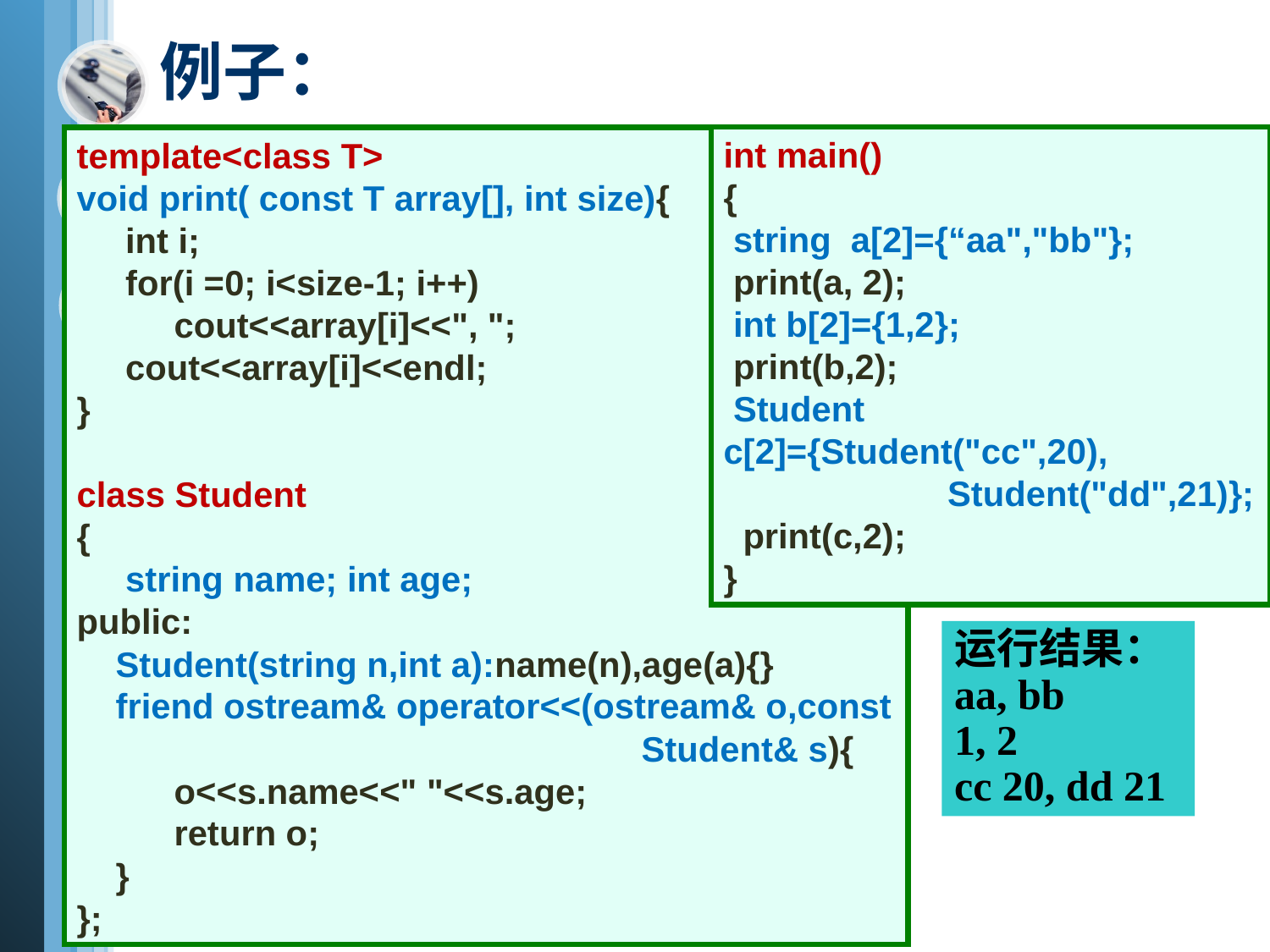

# 例子：
int main()
{
 string  a[2]={“aa","bb"};
 print(a, 2);
 int b[2]={1,2};
 print(b,2);
 Student c[2]={Student("cc",20),
                       Student("dd",21)};
  print(c,2);
}
template<class T>
void print( const T array[], int size){
     int i;
     for(i =0; i<size-1; i++)
          cout<<array[i]<<", ";
     cout<<array[i]<<endl;
}

class Student
{
     string name; int age;
public:
    Student(string n,int a):name(n),age(a){}
    friend ostream& operator<<(ostream& o,const
                                                          Student& s){
          o<<s.name<<" "<<s.age;
          return o;
    }
};
运行结果：
aa, bb
1, 2
cc 20, dd 21